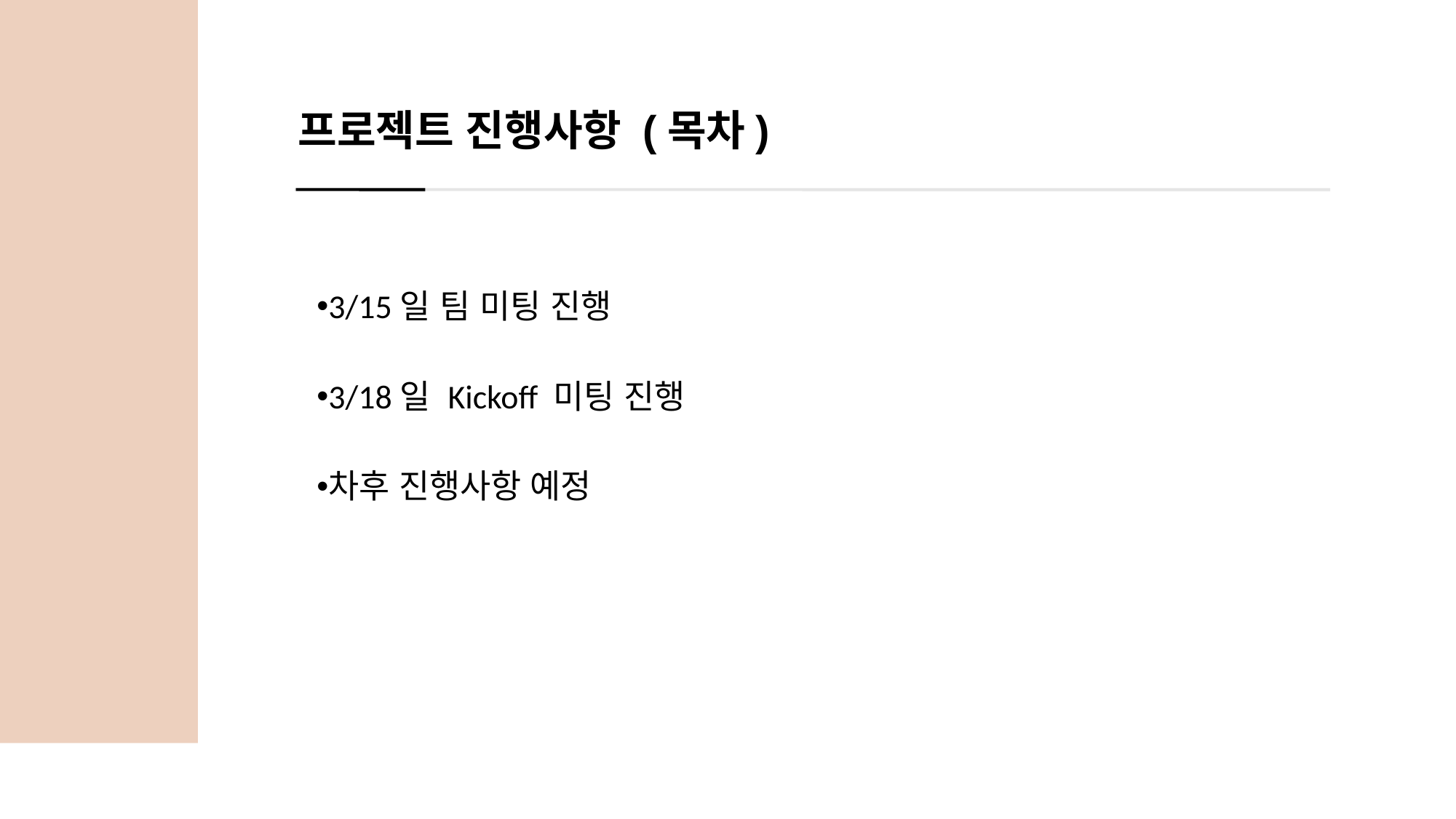

프로젝트 진행사항 (목차)

3/15일 팀 미팅 진행

3/18일 Kickoff 미팅 진행

차후 진행사항 예정